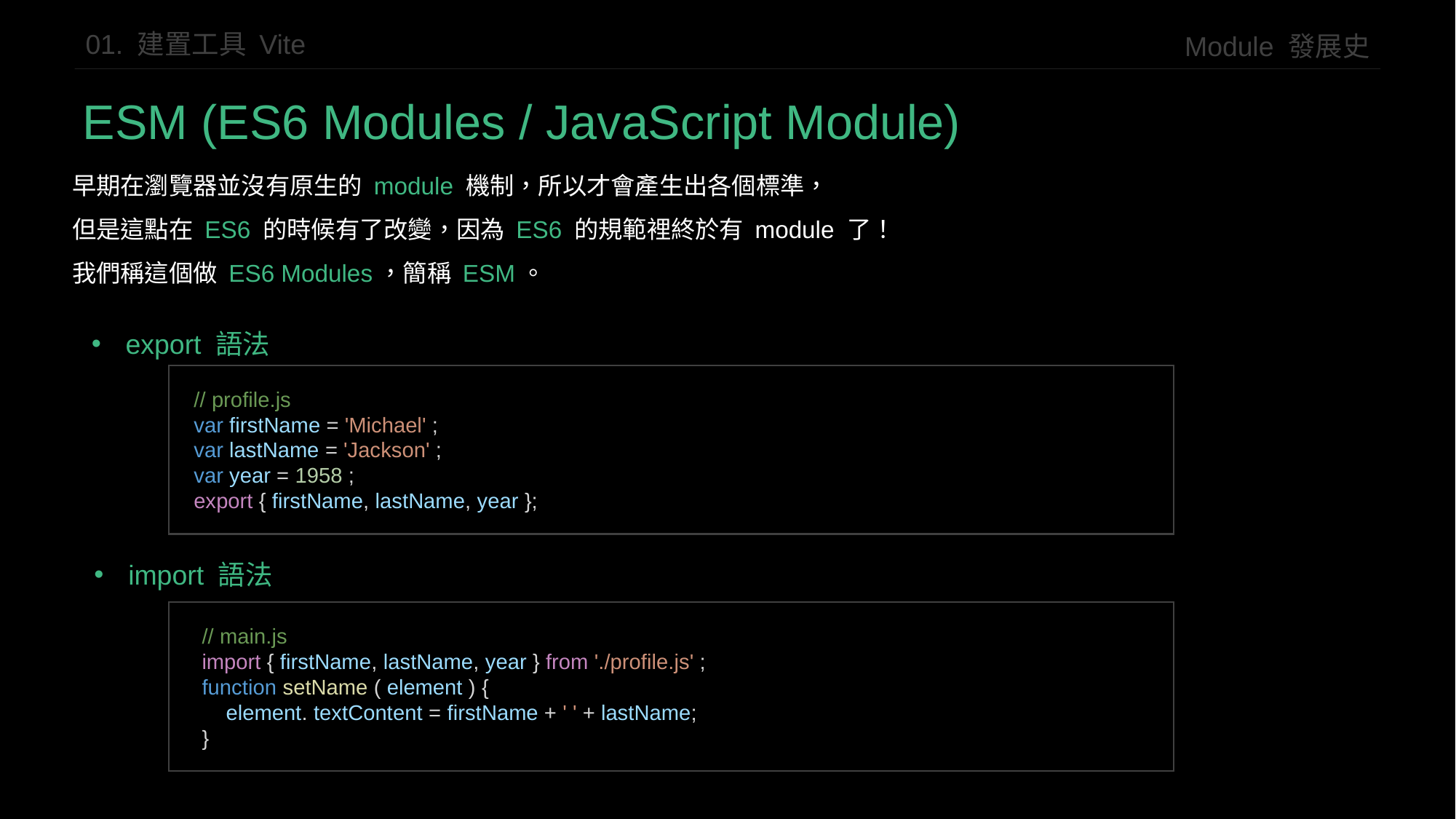

Module 發展史

01. 建置工具 Vite
ESM (ES6 Modules / JavaScript Module)
早期在瀏覽器並沒有原生的 module 機制，所以才會產生出各個標準，
但是這點在 ES6 的時候有了改變，因為 ES6 的規範裡終於有 module 了！
我們稱這個做 ES6 Modules，簡稱 ESM。
export 語法

// profile.js
var firstName = 'Michael' ;
var lastName = 'Jackson' ;
var year = 1958 ;
export { firstName, lastName, year };
import 語法

// main.js
import { firstName, lastName, year } from './profile.js' ;
function setName ( element ) {
    element. textContent = firstName + ' ' + lastName;
}